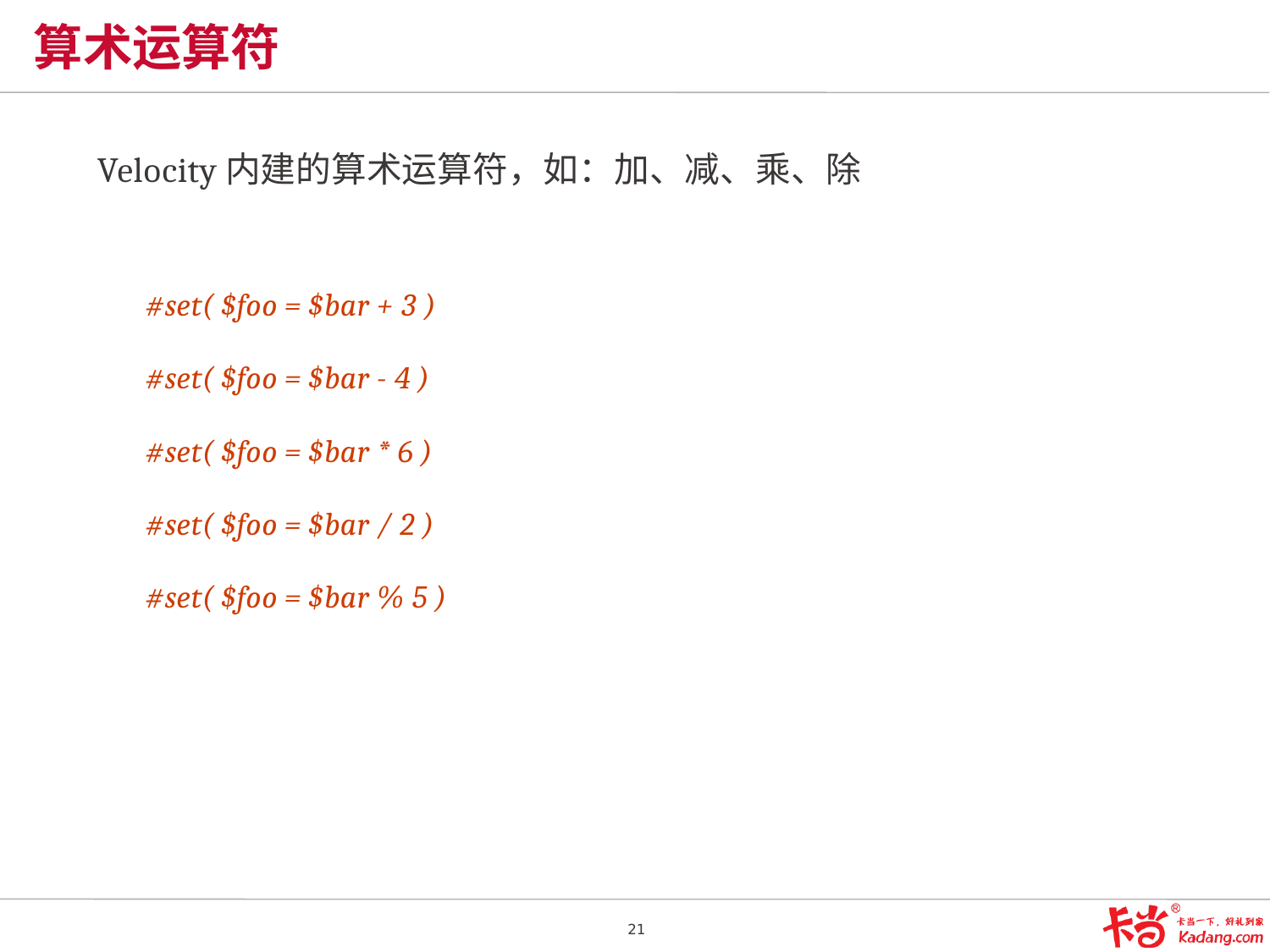

# 算术运算符
Velocity内建的算术运算符，如：加、减、乘、除

#set( $foo = $bar + 3 )
#set( $foo = $bar - 4 )
#set( $foo = $bar * 6 )
#set( $foo = $bar / 2 )
#set( $foo = $bar % 5 )